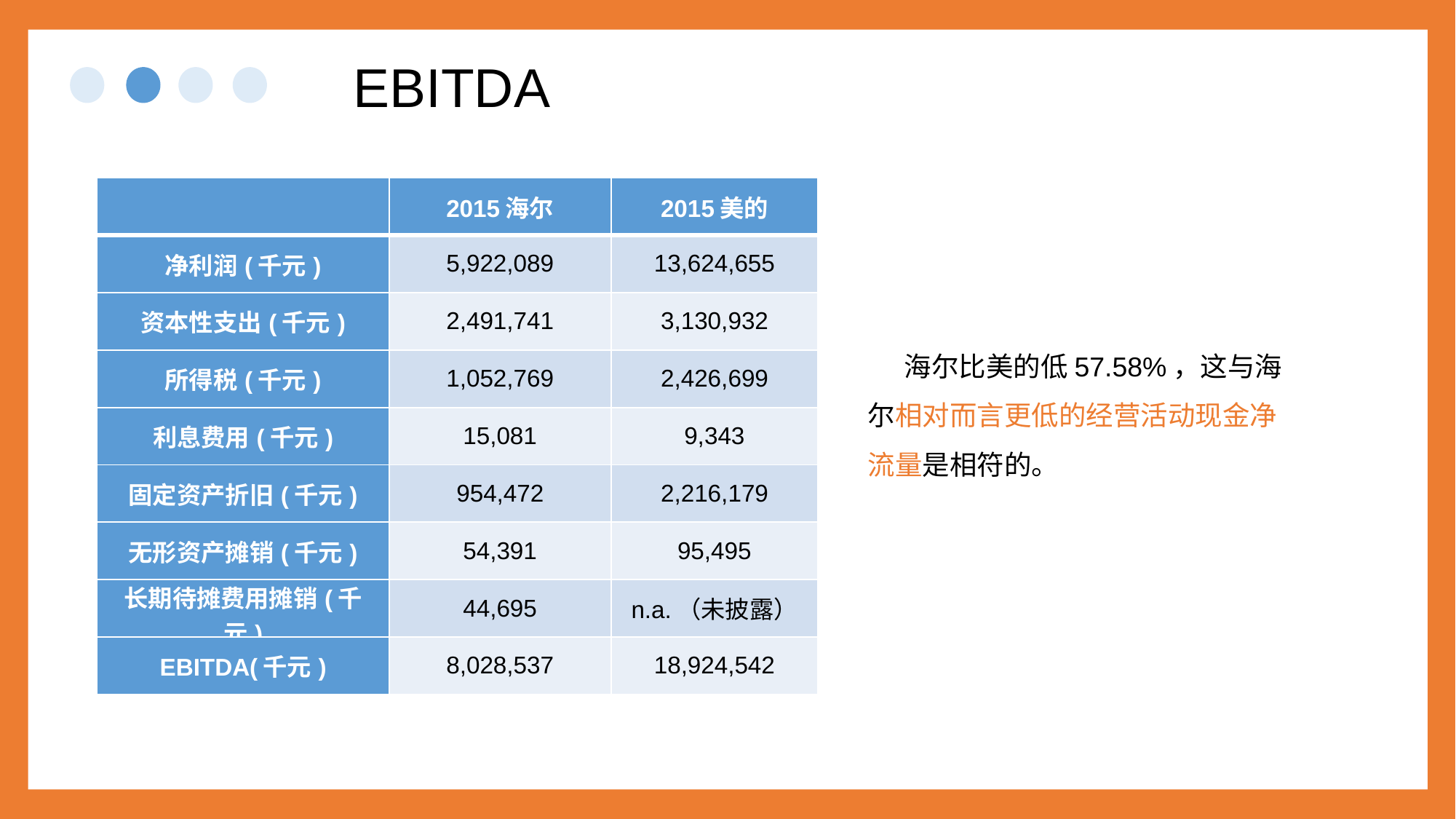

EBITDA

|  | 2015海尔 | 2015美的 |
| --- | --- | --- |
| 净利润(千元) | 5,922,089 | 13,624,655 |
| 资本性支出(千元) | 2,491,741 | 3,130,932 |
| 所得税(千元) | 1,052,769 | 2,426,699 |
| 利息费用(千元) | 15,081 | 9,343 |
| 固定资产折旧(千元) | 954,472 | 2,216,179 |
| 无形资产摊销(千元) | 54,391 | 95,495 |
| 长期待摊费用摊销(千元) | 44,695 | n.a.（未披露） |
| EBITDA(千元) | 8,028,537 | 18,924,542 |
海尔比美的低57.58%，这与海尔相对而言更低的经营活动现金净流量是相符的。